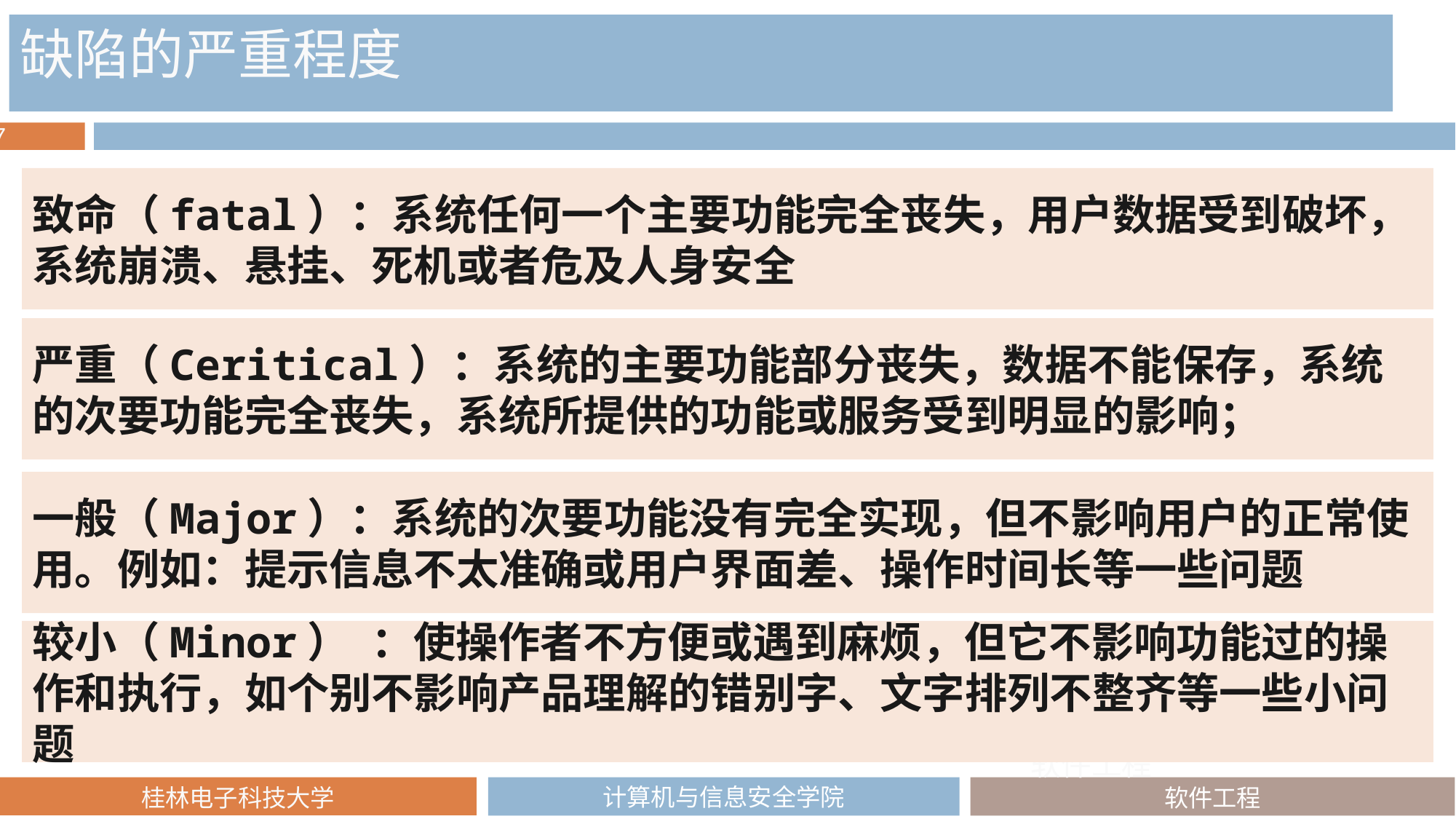

缺陷的严重程度

致命（fatal）：系统任何一个主要功能完全丧失，用户数据受到破坏，系统崩溃、悬挂、死机或者危及人身安全
严重（Ceritical）：系统的主要功能部分丧失，数据不能保存，系统的次要功能完全丧失，系统所提供的功能或服务受到明显的影响；
一般（Major）：系统的次要功能没有完全实现，但不影响用户的正常使用。例如：提示信息不太准确或用户界面差、操作时间长等一些问题
较小（Minor） ：使操作者不方便或遇到麻烦，但它不影响功能过的操作和执行，如个别不影响产品理解的错别字、文字排列不整齐等一些小问题
软件工程